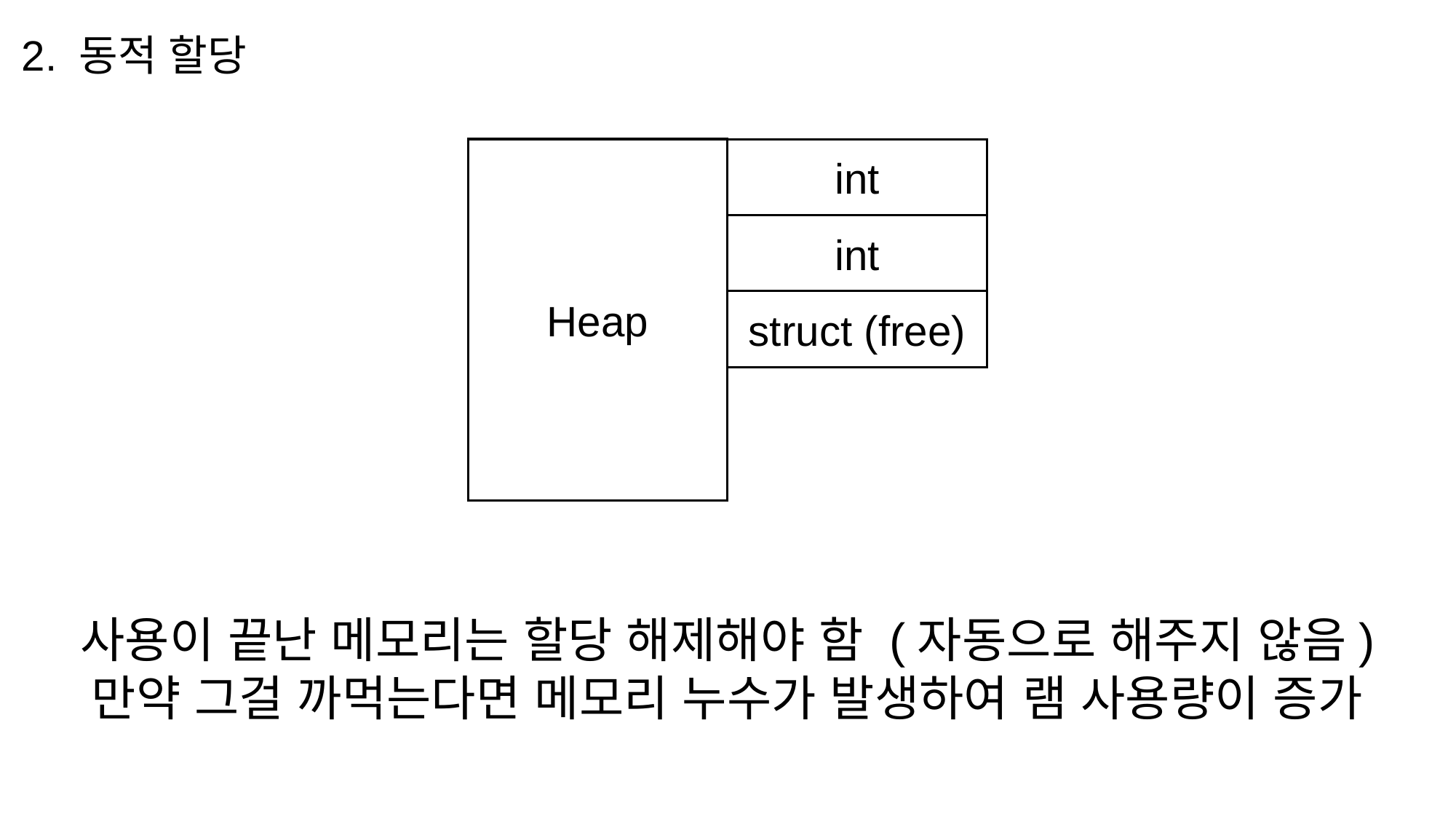

2. 동적 할당
Heap
int
int
struct (free)
사용이 끝난 메모리는 할당 해제해야 함 (자동으로 해주지 않음)
만약 그걸 까먹는다면 메모리 누수가 발생하여 램 사용량이 증가